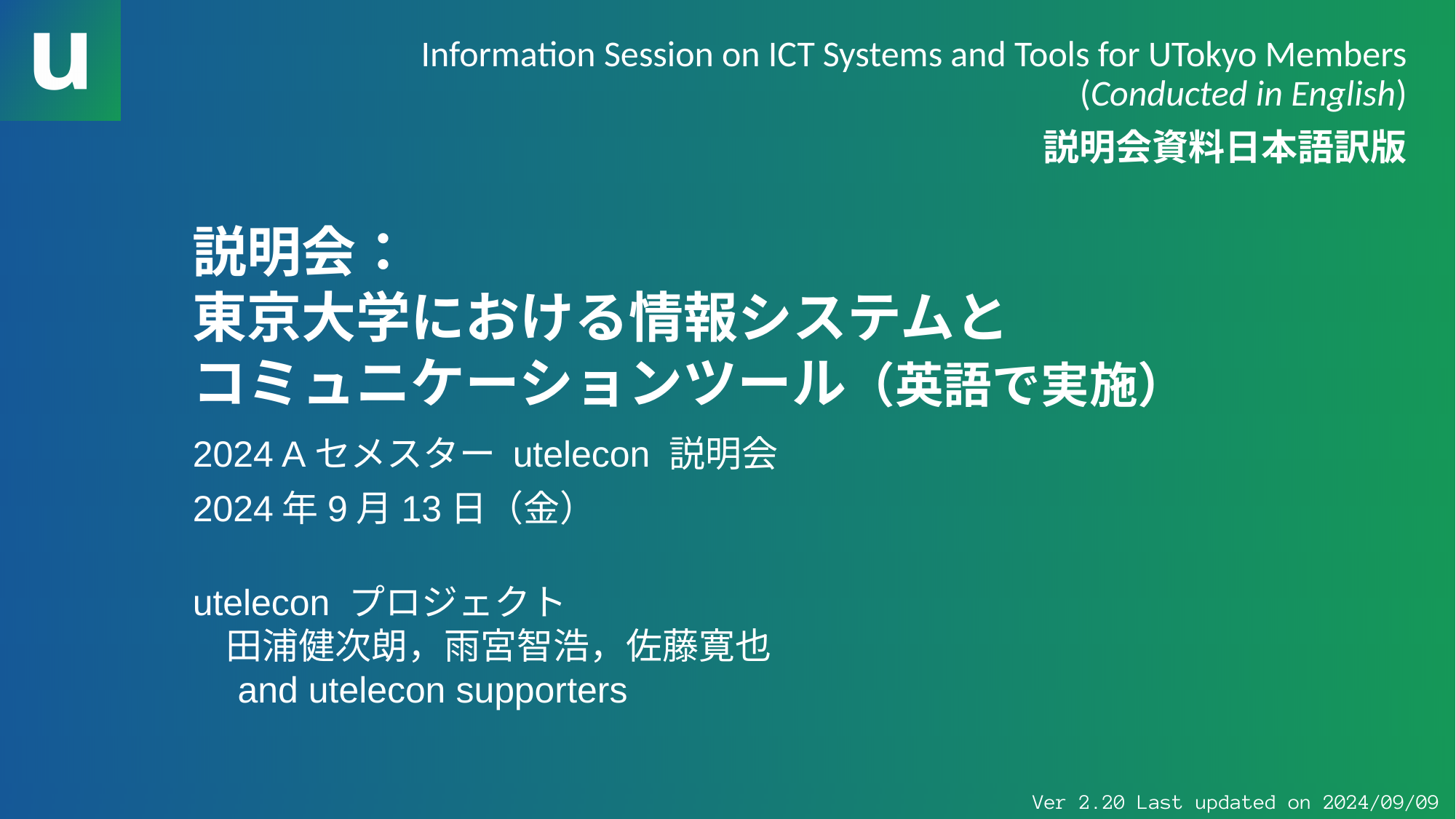

Information Session on ICT Systems and Tools for UTokyo Members
(Conducted in English)
説明会資料日本語訳版
# 説明会： 東京大学における情報システムと コミュニケーションツール（英語で実施）
2024 Aセメスター utelecon 説明会
2024年9月13日（金）

utelecon プロジェクト
   田浦健次朗，雨宮智浩，佐藤寛也
　and utelecon supporters
Ver 2.20 Last updated on 2024/09/09